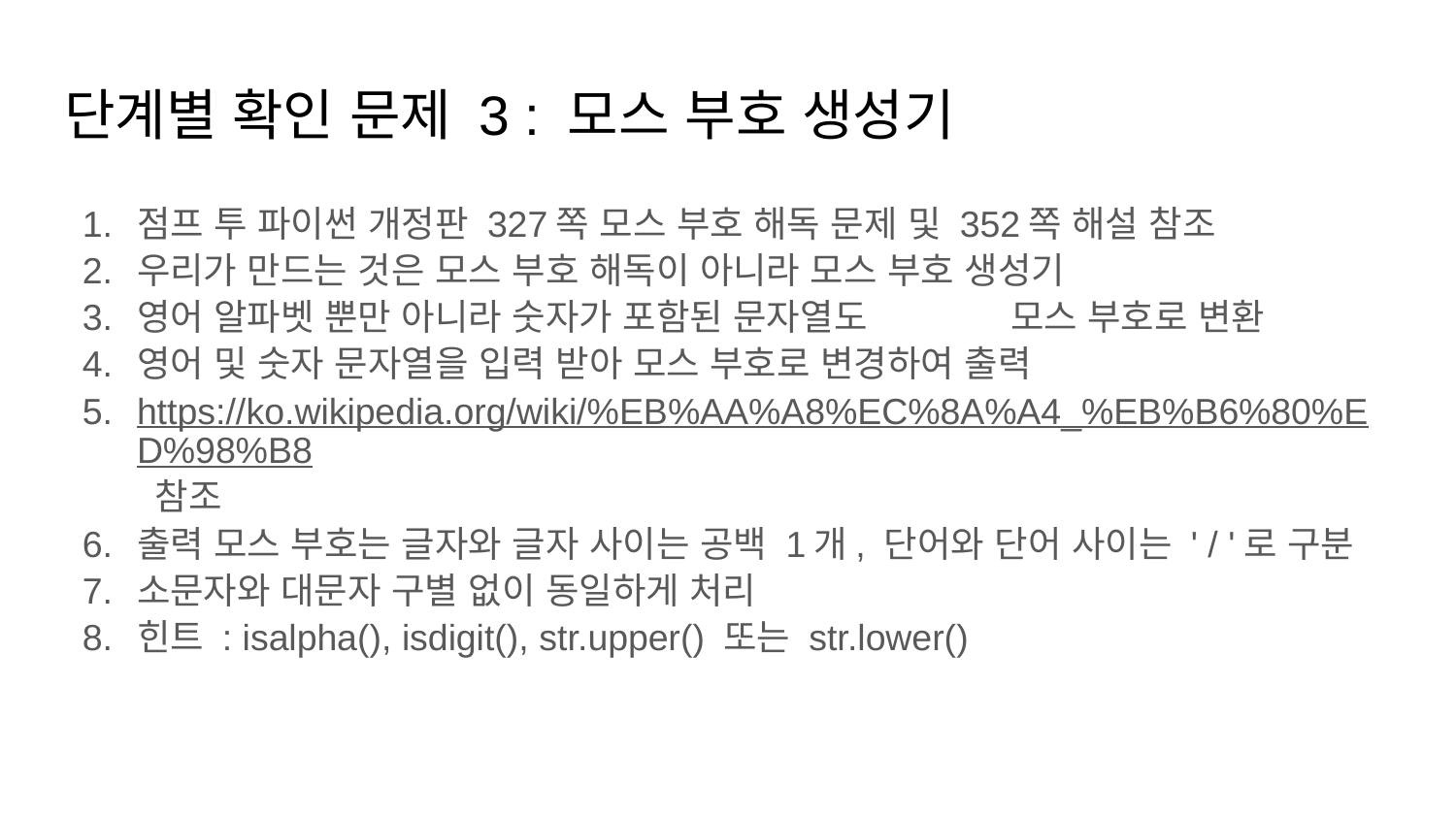

# 단계별 확인 문제 3 : 모스 부호 생성기
점프 투 파이썬 개정판 327쪽 모스 부호 해독 문제 및 352쪽 해설 참조
우리가 만드는 것은 모스 부호 해독이 아니라 모스 부호 생성기
영어 알파벳 뿐만 아니라 숫자가 포함된 문자열도 	모스 부호로 변환
영어 및 숫자 문자열을 입력 받아 모스 부호로 변경하여 출력
https://ko.wikipedia.org/wiki/%EB%AA%A8%EC%8A%A4_%EB%B6%80%ED%98%B8 참조
출력 모스 부호는 글자와 글자 사이는 공백 1개, 단어와 단어 사이는 ' / '로 구분
소문자와 대문자 구별 없이 동일하게 처리
힌트 : isalpha(), isdigit(), str.upper() 또는 str.lower()